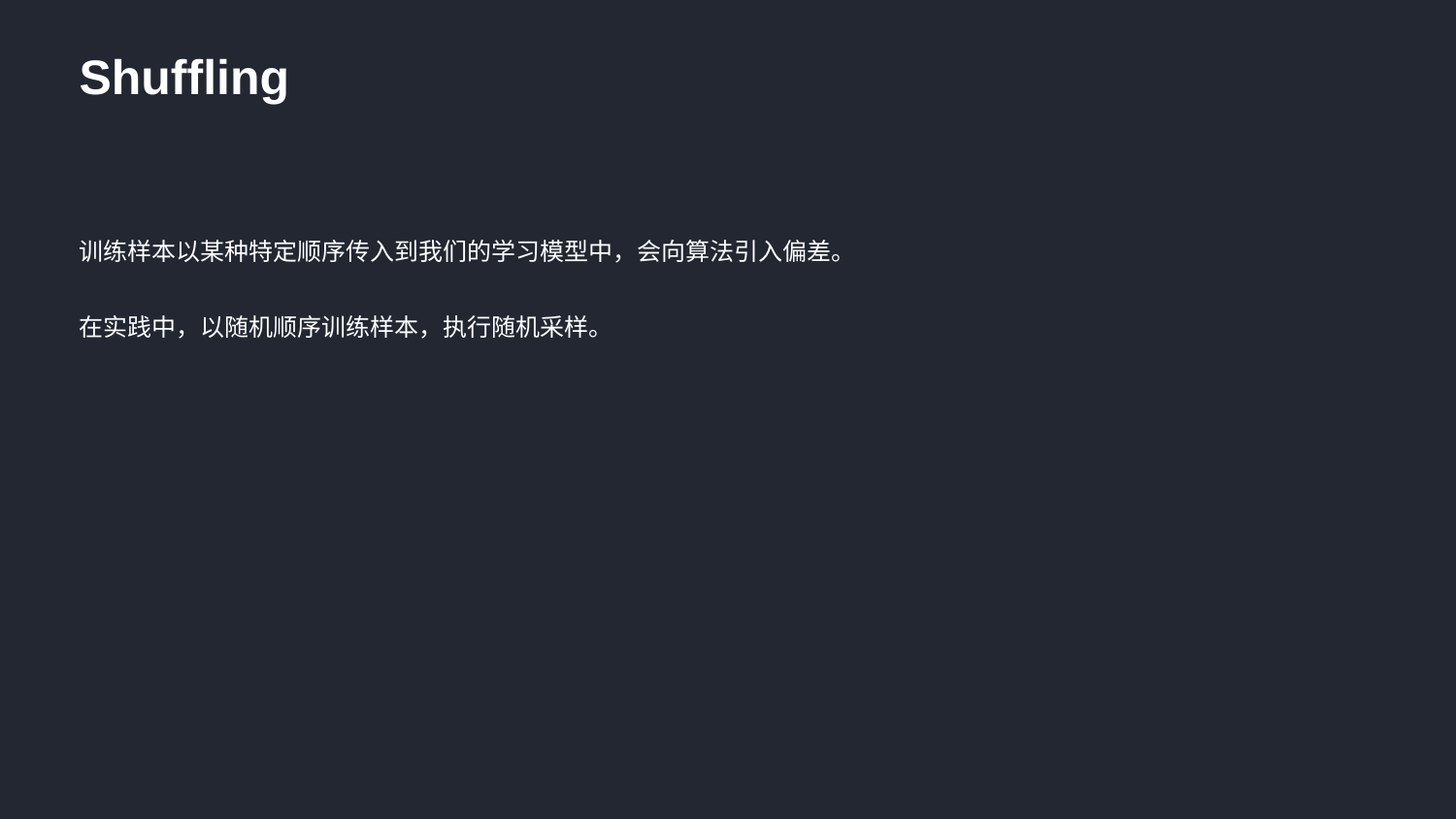

Shuffling
训练样本以某种特定顺序传入到我们的学习模型中，会向算法引入偏差。

在实践中，以随机顺序训练样本，执行随机采样。